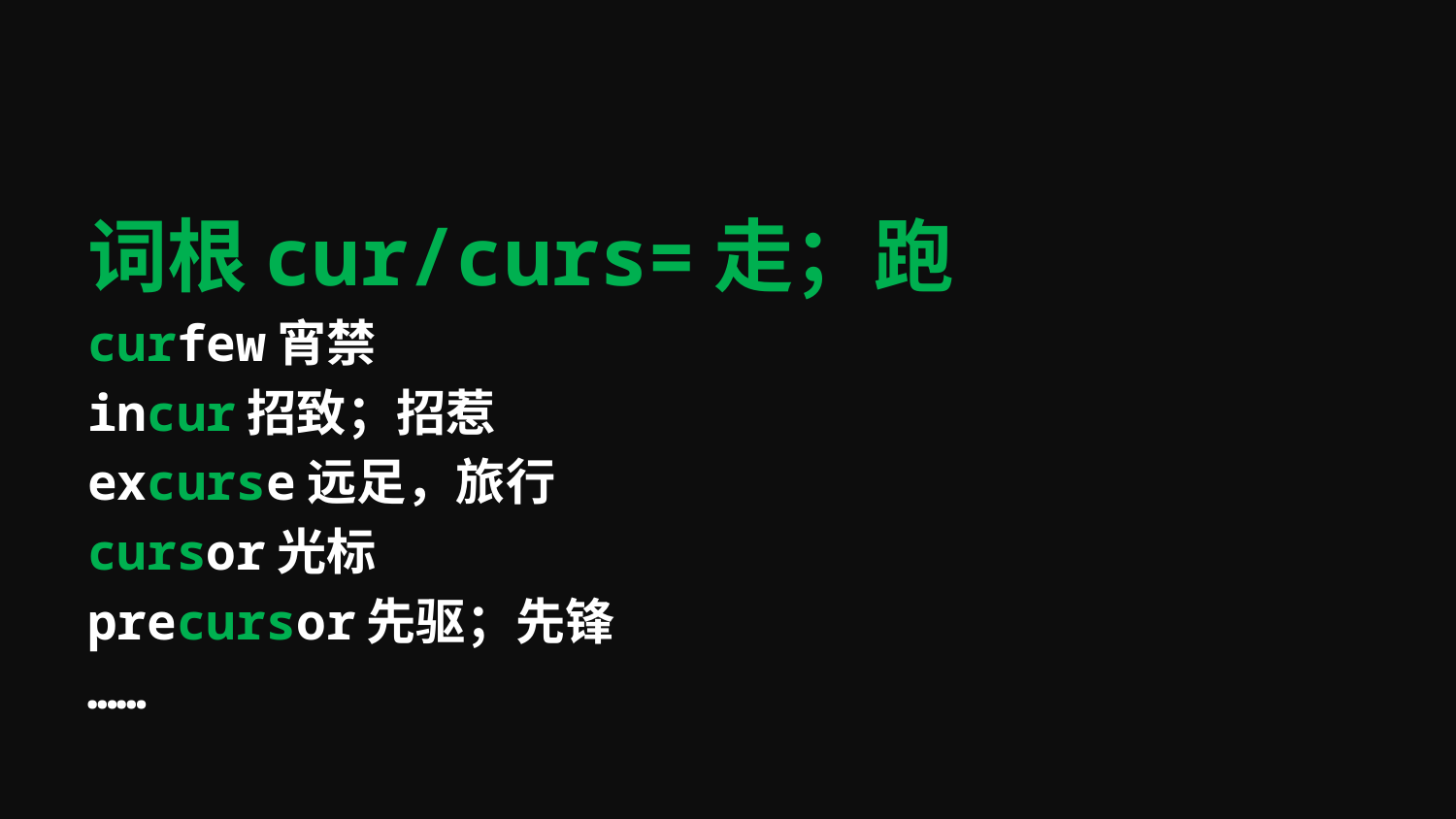

词根cur/curs=走；跑
curfew宵禁
incur招致；招惹
excurse远足，旅行
cursor光标
precursor先驱；先锋
……